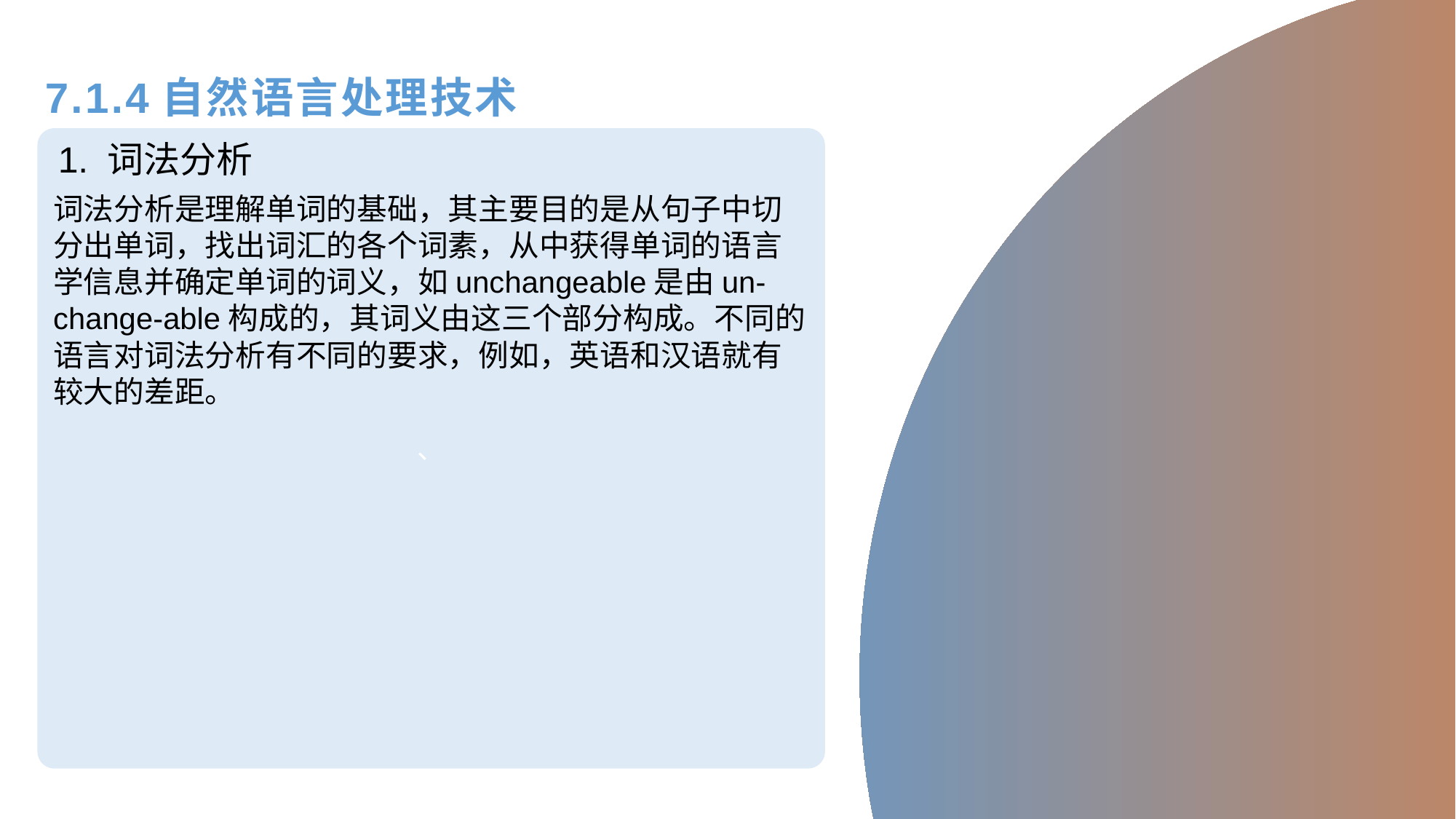

7.1.4自然语言处理技术
、
1. 词法分析

词法分析是理解单词的基础，其主要目的是从句子中切分出单词，找出词汇的各个词素，从中获得单词的语言学信息并确定单词的词义，如unchangeable是由un-change-able构成的，其词义由这三个部分构成。不同的语言对词法分析有不同的要求，例如，英语和汉语就有较大的差距。